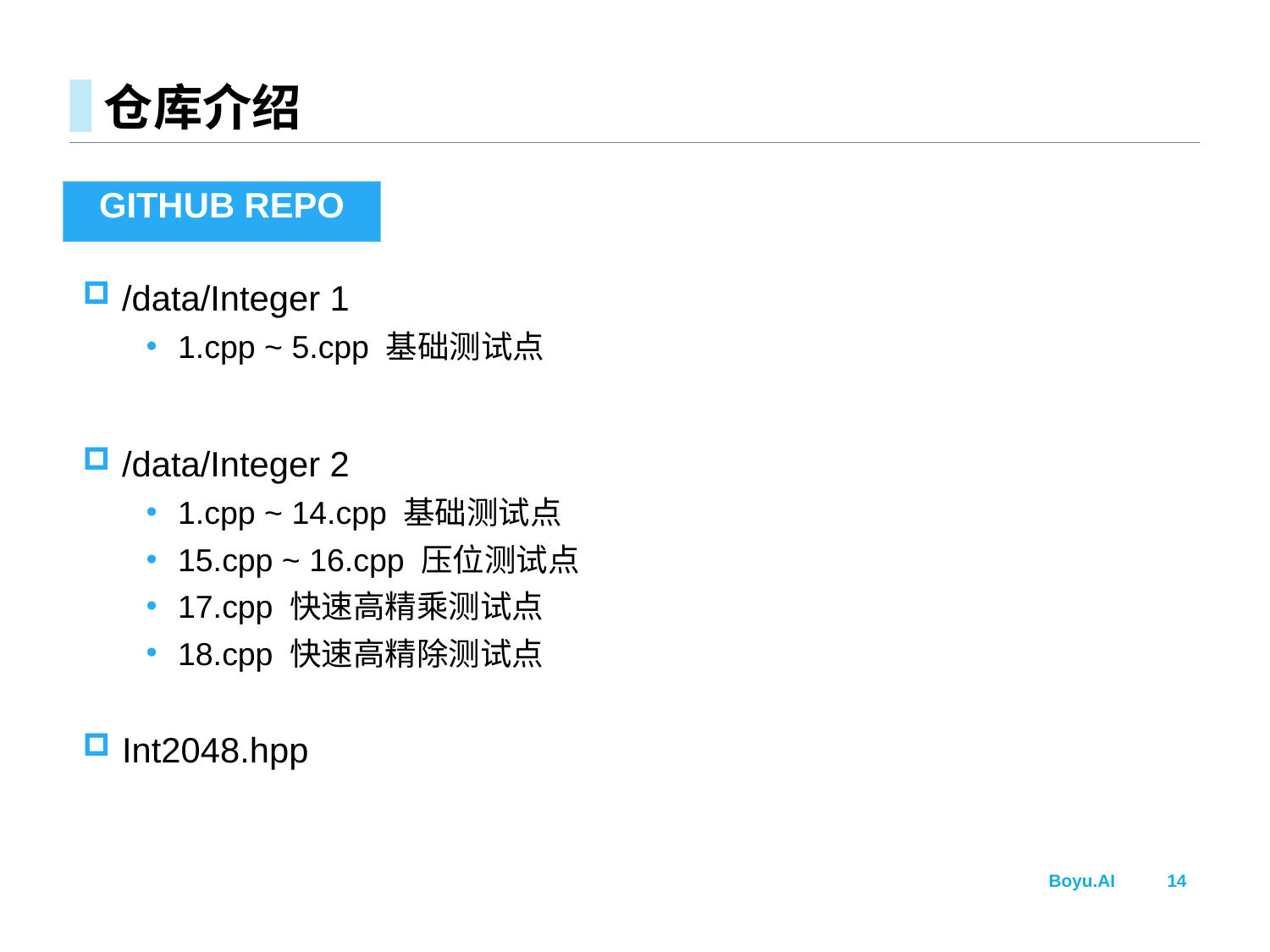

# 仓库介绍
GITHUB REPO
/data/Integer 1
1.cpp ~ 5.cpp 基础测试点

/data/Integer 2
1.cpp ~ 14.cpp 基础测试点
15.cpp ~ 16.cpp 压位测试点
17.cpp 快速高精乘测试点
18.cpp 快速高精除测试点
Int2048.hpp